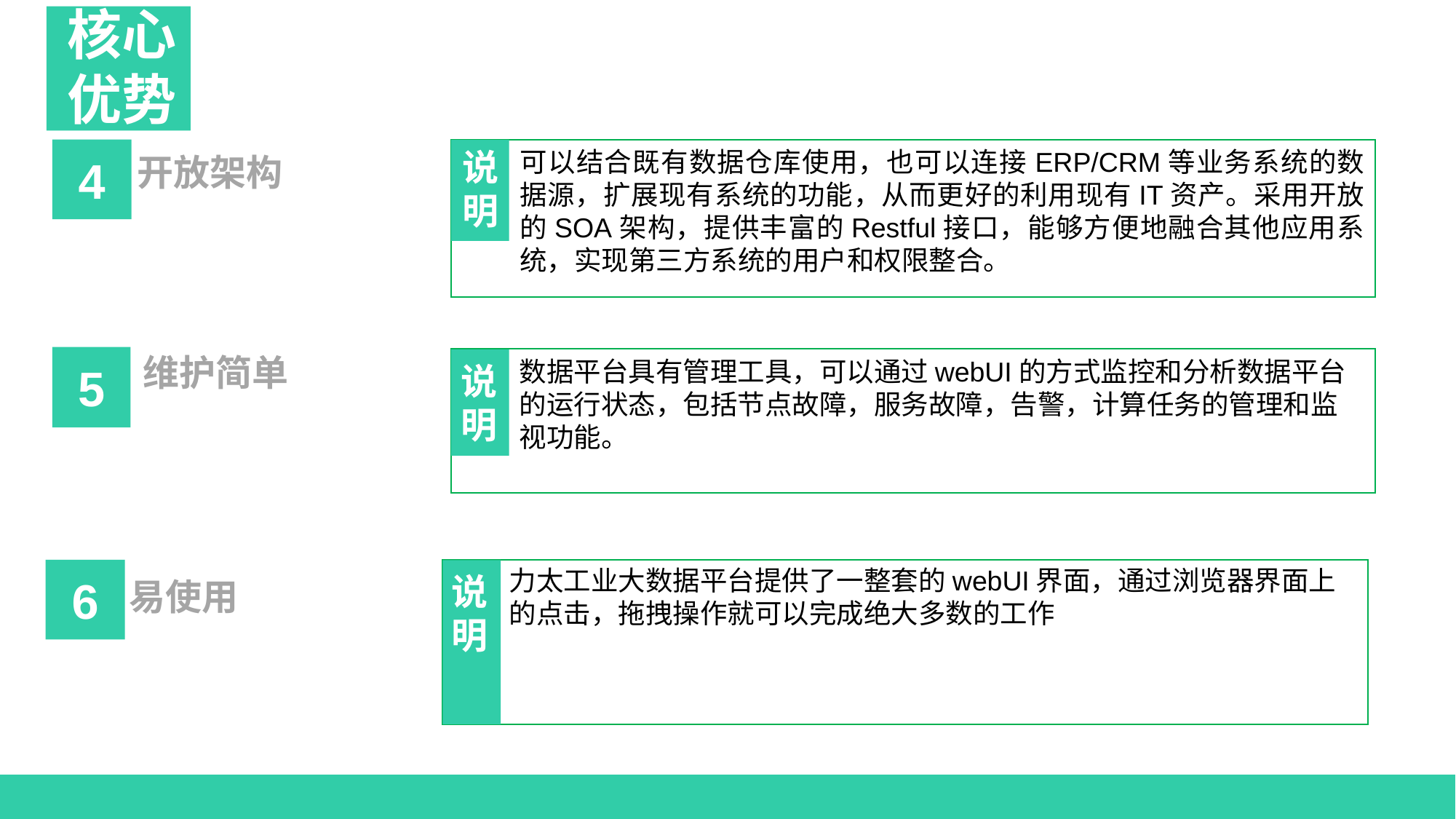

核心优势

4
可以结合既有数据仓库使用，也可以连接ERP/CRM等业务系统的数据源，扩展现有系统的功能，从而更好的利用现有IT资产。采用开放的SOA架构，提供丰富的Restful接口，能够方便地融合其他应用系统，实现第三方系统的用户和权限整合。

说明

开放架构
维护简单
5

数据平台具有管理工具，可以通过webUI的方式监控和分析数据平台的运行状态，包括节点故障，服务故障，告警，计算任务的管理和监视功能。
说明
力太工业大数据平台提供了一整套的webUI界面，通过浏览器界面上的点击，拖拽操作就可以完成绝大多数的工作
6

说明
易使用